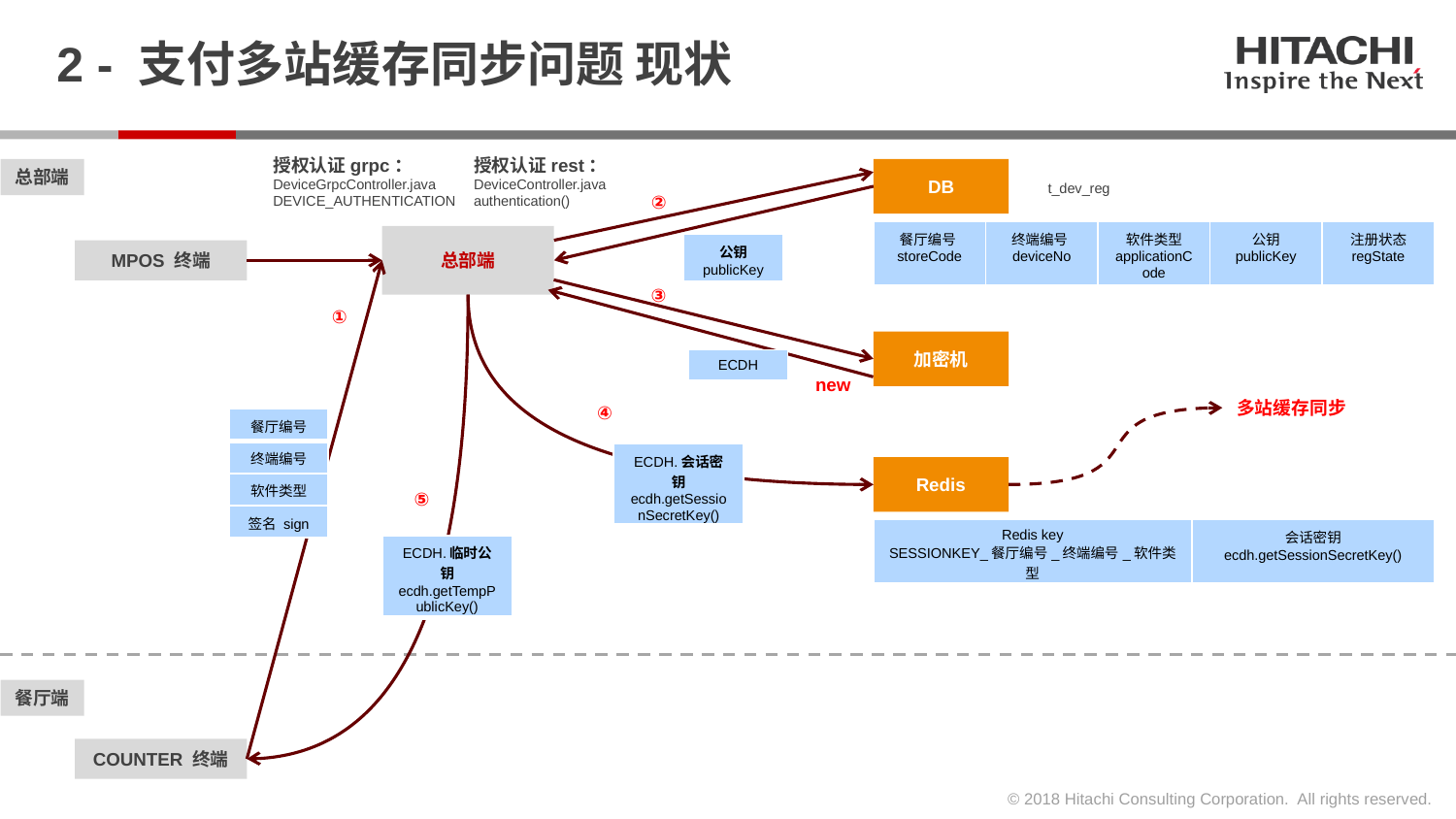

# 2 - 支付多站缓存同步问题 现状
授权认证grpc：
DeviceGrpcController.java
DEVICE_AUTHENTICATION
授权认证rest：
DeviceController.java
authentication()
总部端
DB
t_dev_reg
②
| 餐厅编号storeCode | 终端编号deviceNo | 软件类型 applicationCode | 公钥 publicKey | 注册状态 regState |
| --- | --- | --- | --- | --- |
总部端
| 公钥 publicKey |
| --- |
MPOS 终端
③
①
加密机
| ECDH |
| --- |
new
多站缓存同步
④
| 餐厅编号 |
| --- |
| 终端编号 |
| 软件类型 |
| 签名 sign |
| ECDH.会话密钥 ecdh.getSessionSecretKey() |
| --- |
Redis
⑤
| Redis key SESSIONKEY\_餐厅编号\_终端编号\_软件类型 | 会话密钥 ecdh.getSessionSecretKey() |
| --- | --- |
| ECDH.临时公钥 ecdh.getTempPublicKey() |
| --- |
餐厅端
COUNTER 终端